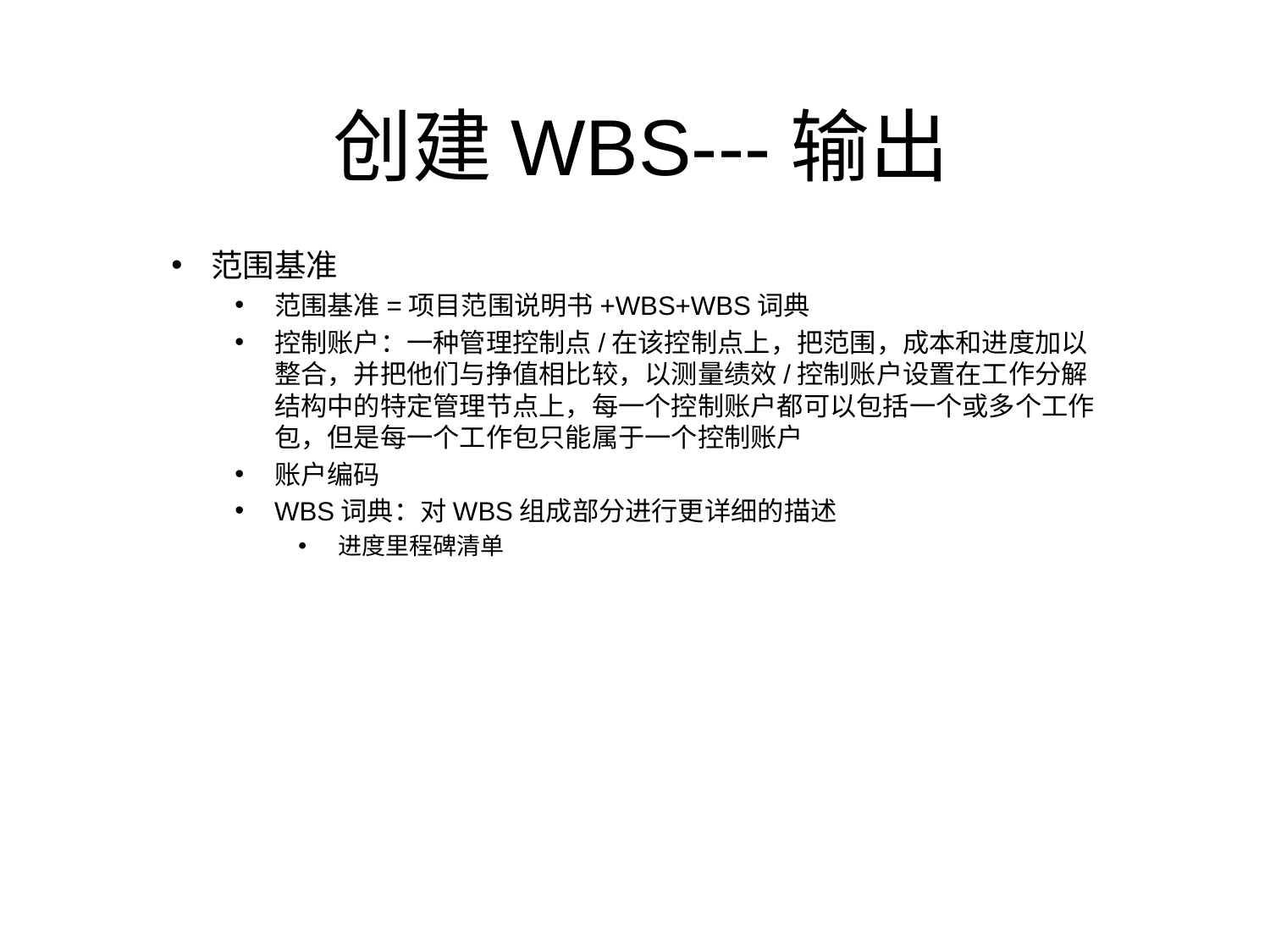

# 创建WBS---输出
范围基准
范围基准=项目范围说明书+WBS+WBS词典
控制账户：一种管理控制点/在该控制点上，把范围，成本和进度加以整合，并把他们与挣值相比较，以测量绩效/控制账户设置在工作分解结构中的特定管理节点上，每一个控制账户都可以包括一个或多个工作包，但是每一个工作包只能属于一个控制账户
账户编码
WBS词典：对WBS组成部分进行更详细的描述
进度里程碑清单